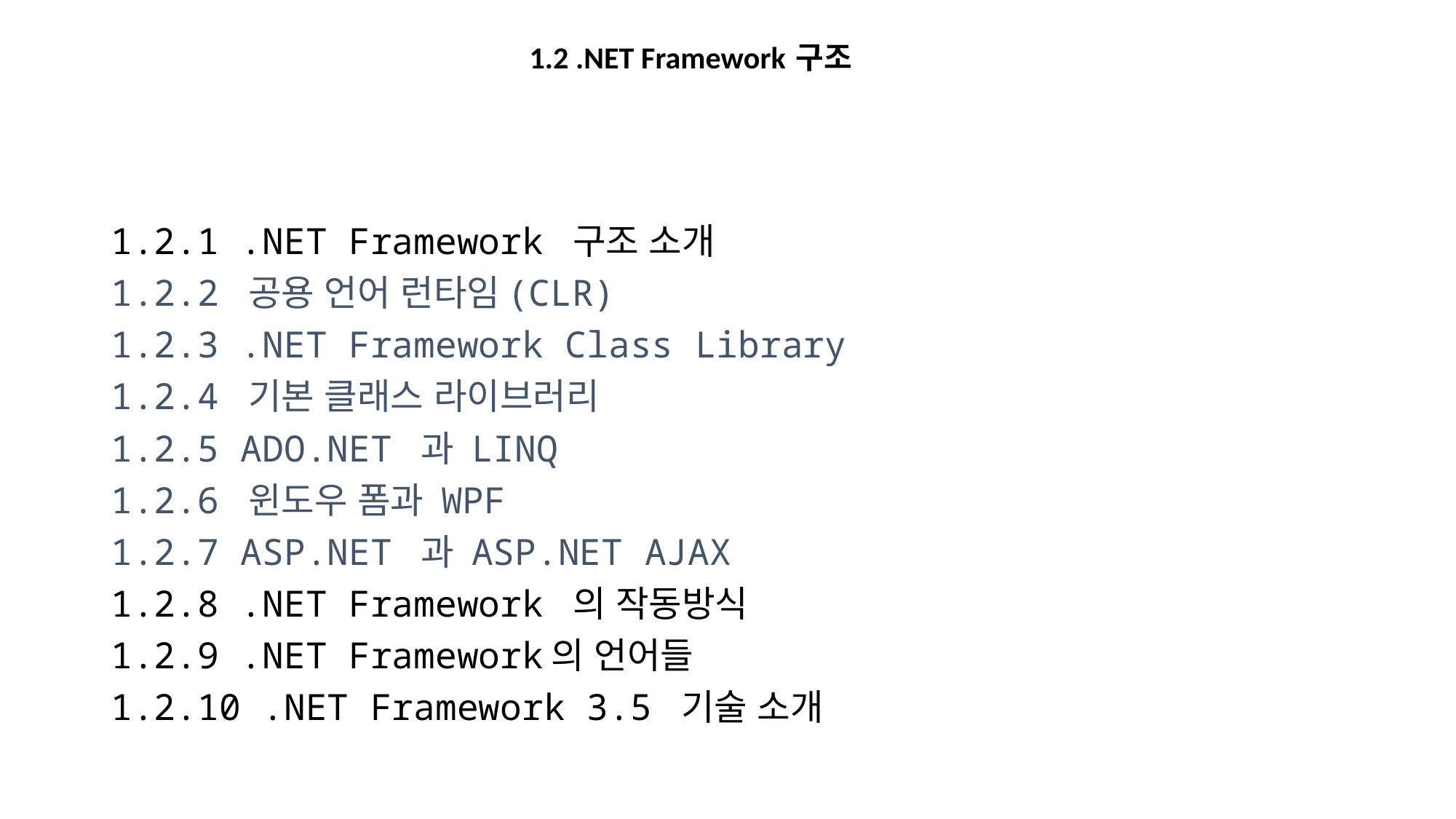

# 1.2 .NET Framework 구조
1.2.1 .NET Framework 구조 소개
1.2.2 공용 언어 런타임(CLR)
1.2.3 .NET Framework Class Library
1.2.4 기본 클래스 라이브러리
1.2.5 ADO.NET 과 LINQ
1.2.6 윈도우 폼과 WPF
1.2.7 ASP.NET 과 ASP.NET AJAX
1.2.8 .NET Framework 의 작동방식
1.2.9 .NET Framework의 언어들
1.2.10 .NET Framework 3.5 기술 소개